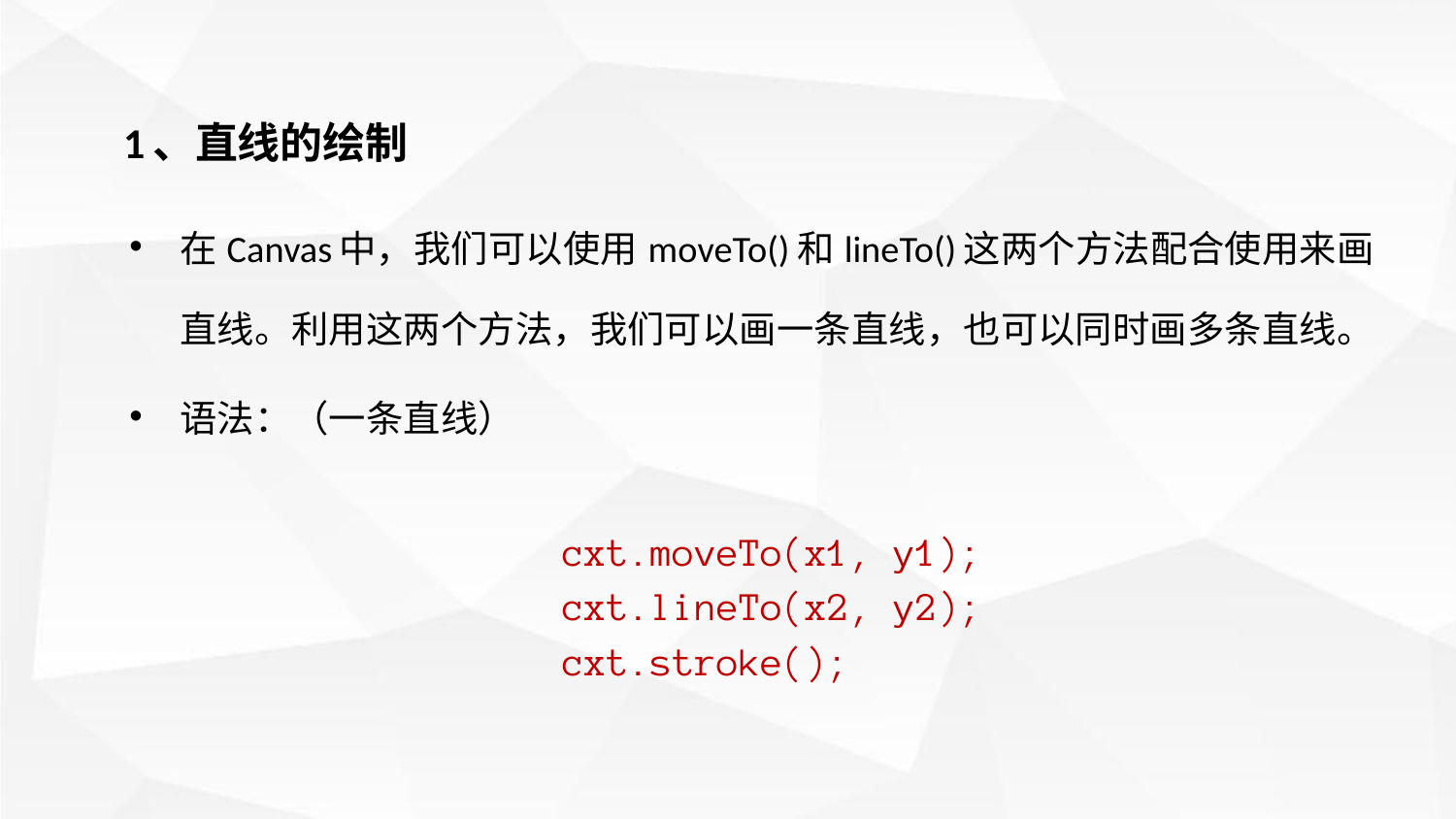

1、直线的绘制
在Canvas中，我们可以使用moveTo()和lineTo()这两个方法配合使用来画直线。利用这两个方法，我们可以画一条直线，也可以同时画多条直线。
语法：（一条直线）
cxt.moveTo(x1, y1);
cxt.lineTo(x2, y2);
cxt.stroke();